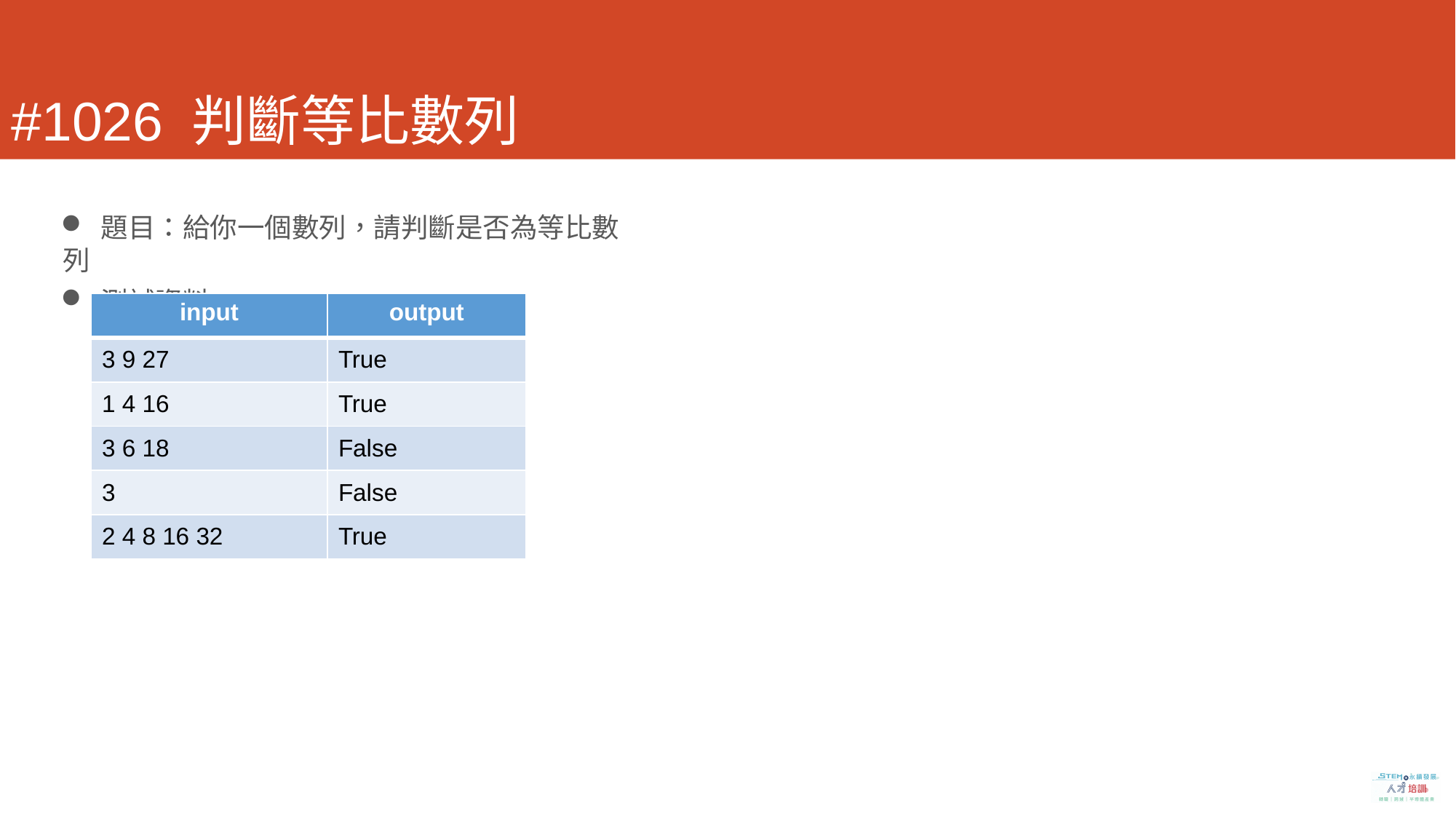

# #1026 判斷等比數列
 題目：給你一個數列，請判斷是否為等比數列
 測試資料
| input | output |
| --- | --- |
| 3 9 27 | True |
| 1 4 16 | True |
| 3 6 18 | False |
| 3 | False |
| 2 4 8 16 32 | True |